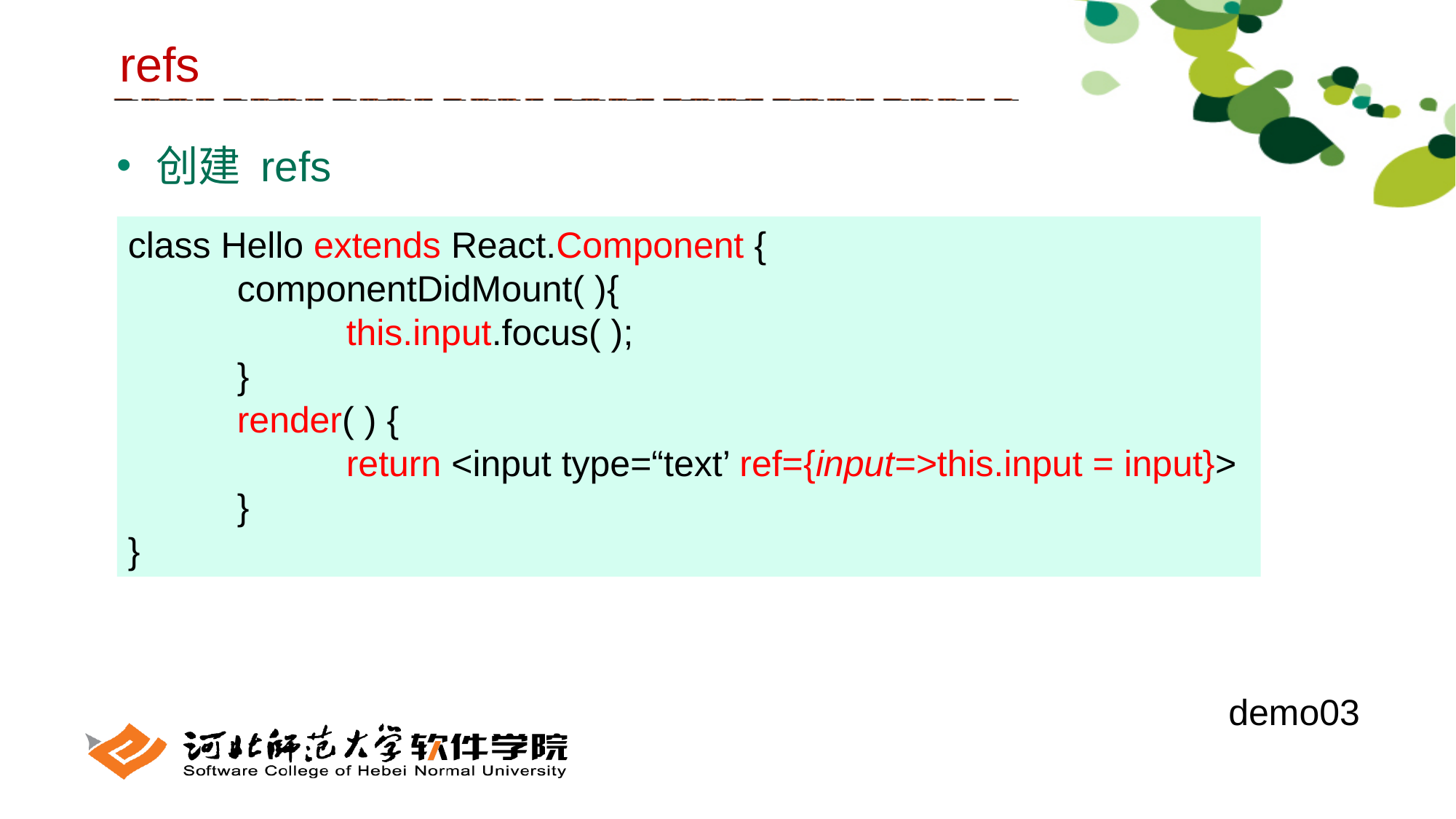

refs
 创建 refs

class Hello extends React.Component {
	componentDidMount( ){
		this.input.focus( );
	}
	render( ) {
		return <input type=“text’ ref={input=>this.input = input}>
	}
}
demo03